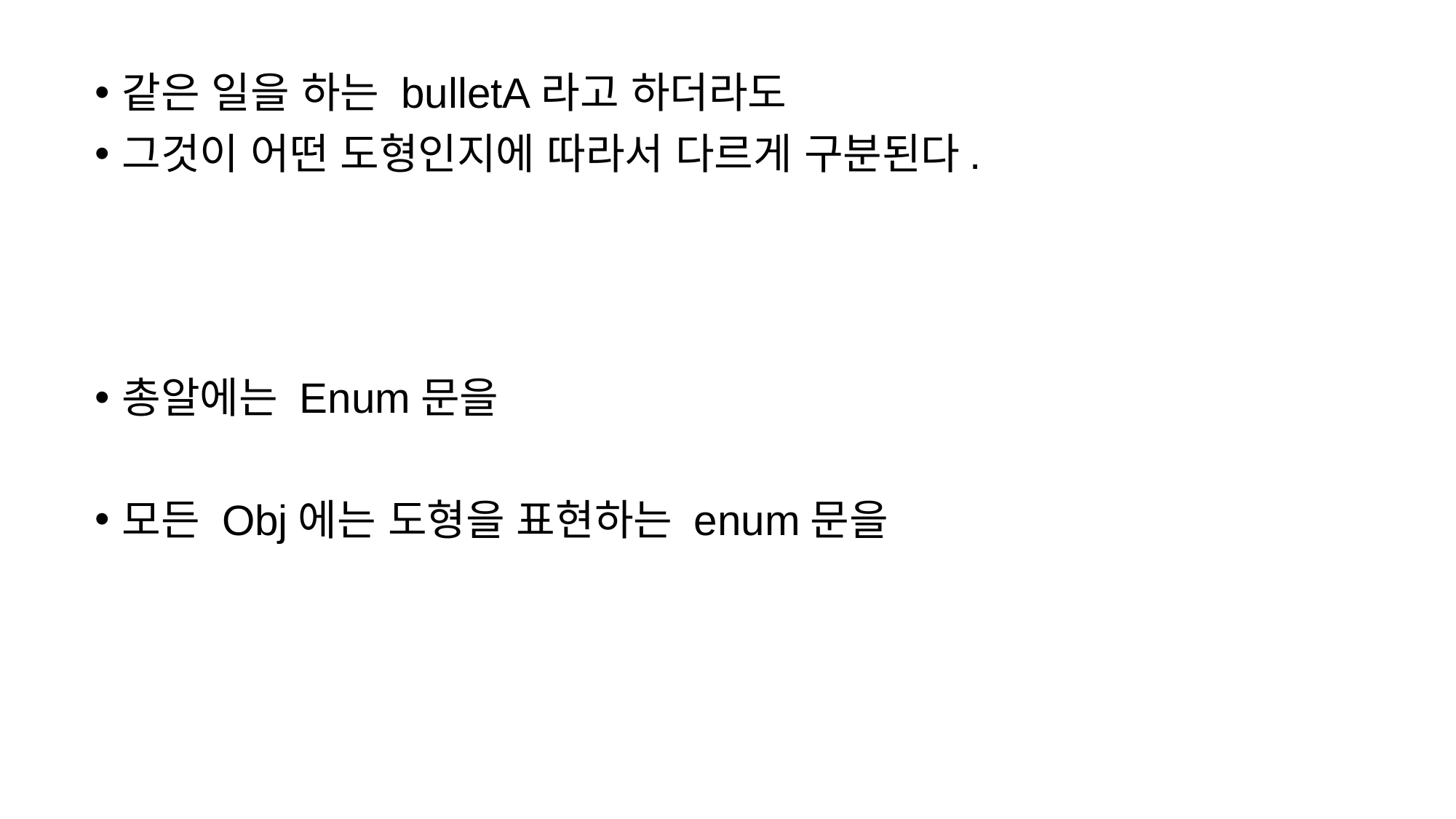

같은 일을 하는 bulletA라고 하더라도
그것이 어떤 도형인지에 따라서 다르게 구분된다.

총알에는 Enum문을

모든 Obj에는 도형을 표현하는 enum문을